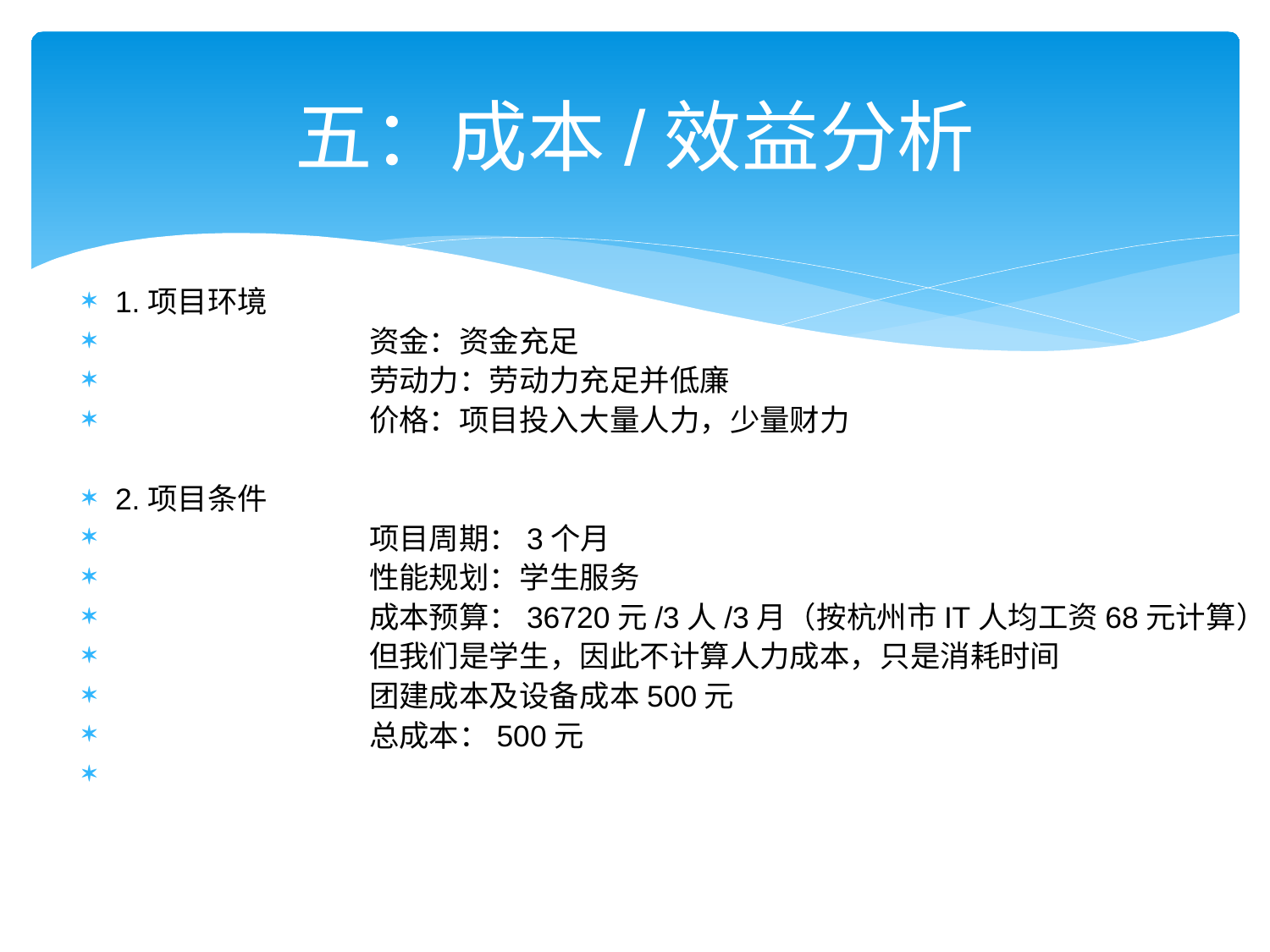

# 五：成本/效益分析
1.项目环境
		资金：资金充足
		劳动力：劳动力充足并低廉
		价格：项目投入大量人力，少量财力

2.项目条件
		项目周期：3个月
		性能规划：学生服务
		成本预算：36720元/3人/3月（按杭州市IT人均工资68元计算）
		但我们是学生，因此不计算人力成本，只是消耗时间
		团建成本及设备成本500元
		总成本：500元